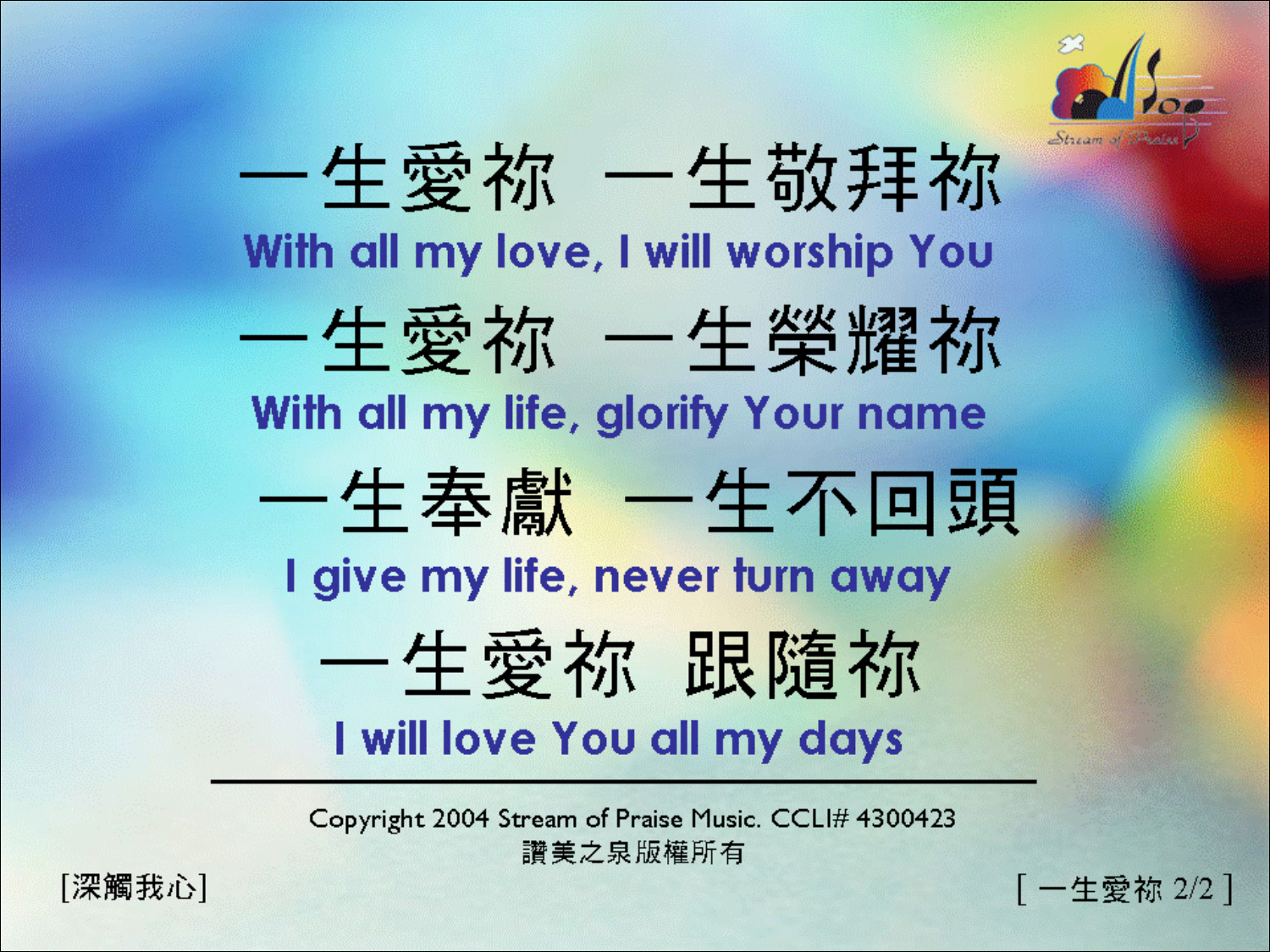

# 一生愛你 <2/2>                      With All My Love